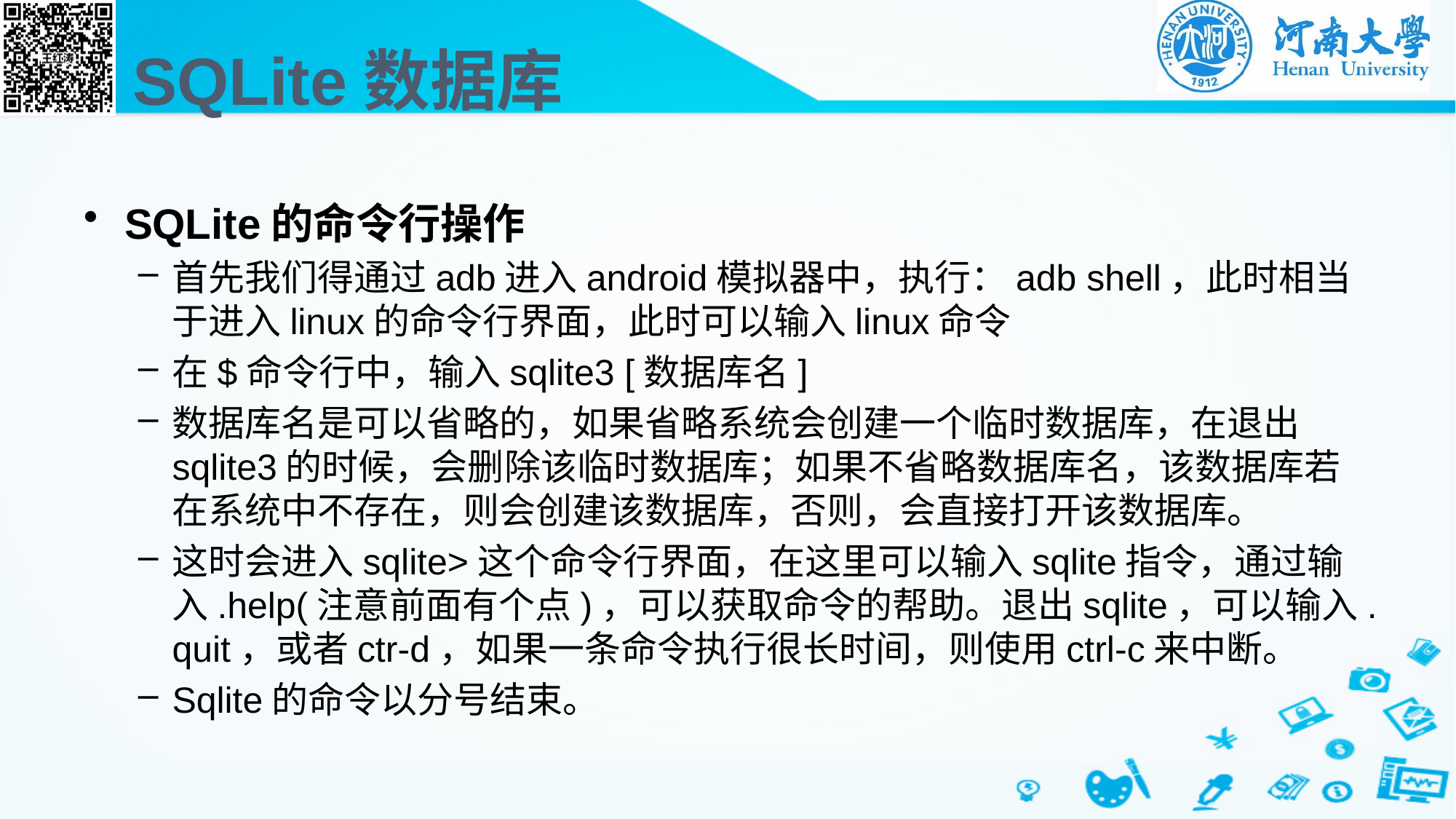

# SQLite数据库
SQLite的命令行操作
首先我们得通过adb进入android模拟器中，执行：adb shell，此时相当于进入linux的命令行界面，此时可以输入linux命令
在$命令行中，输入sqlite3 [数据库名]
数据库名是可以省略的，如果省略系统会创建一个临时数据库，在退出sqlite3的时候，会删除该临时数据库；如果不省略数据库名，该数据库若在系统中不存在，则会创建该数据库，否则，会直接打开该数据库。
这时会进入sqlite>这个命令行界面，在这里可以输入sqlite指令，通过输入.help(注意前面有个点)，可以获取命令的帮助。退出sqlite，可以输入.quit，或者ctr-d，如果一条命令执行很长时间，则使用ctrl-c来中断。
Sqlite的命令以分号结束。